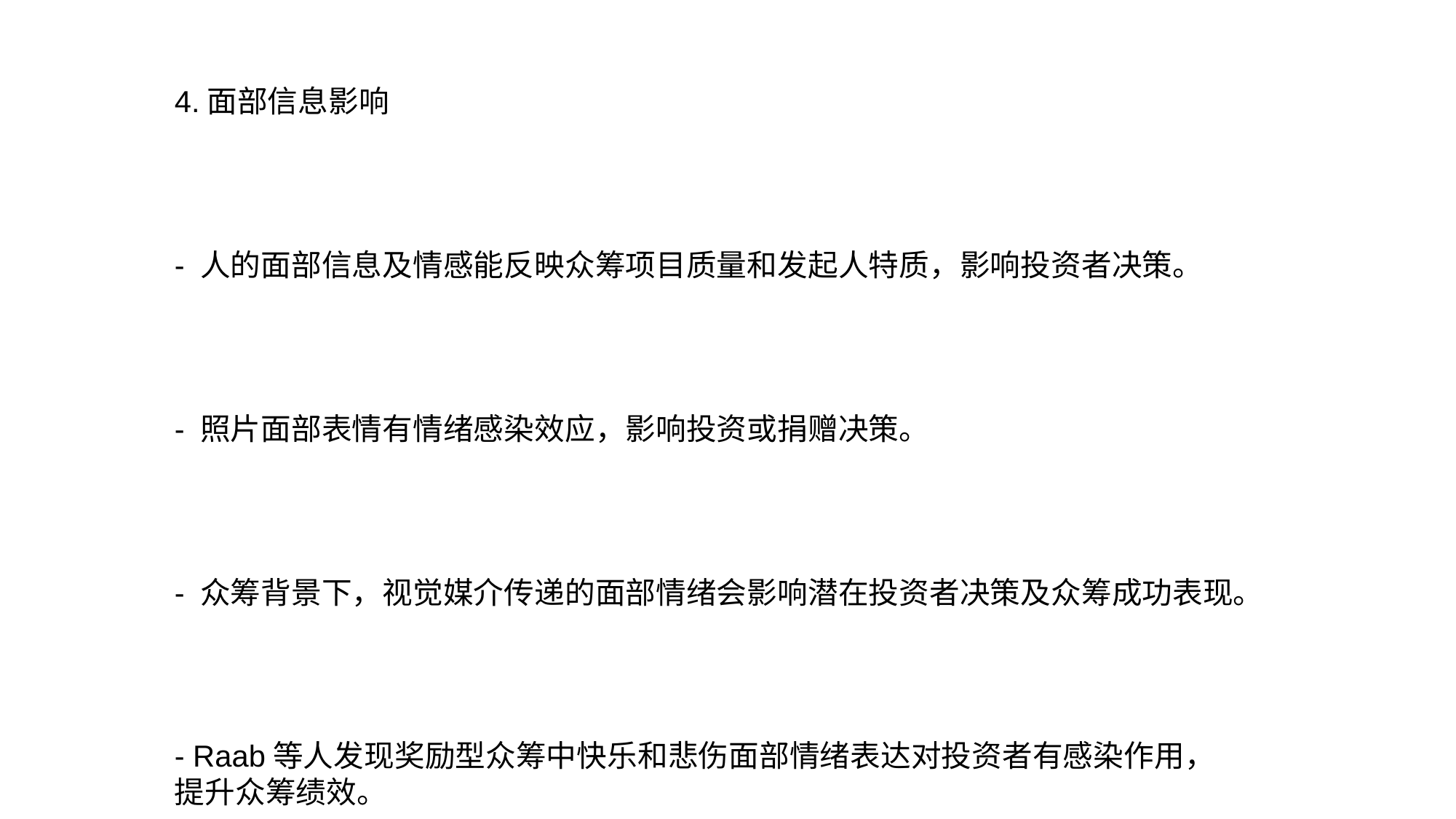

4.面部信息影响

- 人的面部信息及情感能反映众筹项目质量和发起人特质，影响投资者决策。
- 照片面部表情有情绪感染效应，影响投资或捐赠决策。
- 众筹背景下，视觉媒介传递的面部情绪会影响潜在投资者决策及众筹成功表现。
- Raab等人发现奖励型众筹中快乐和悲伤面部情绪表达对投资者有感染作用，提升众筹绩效。